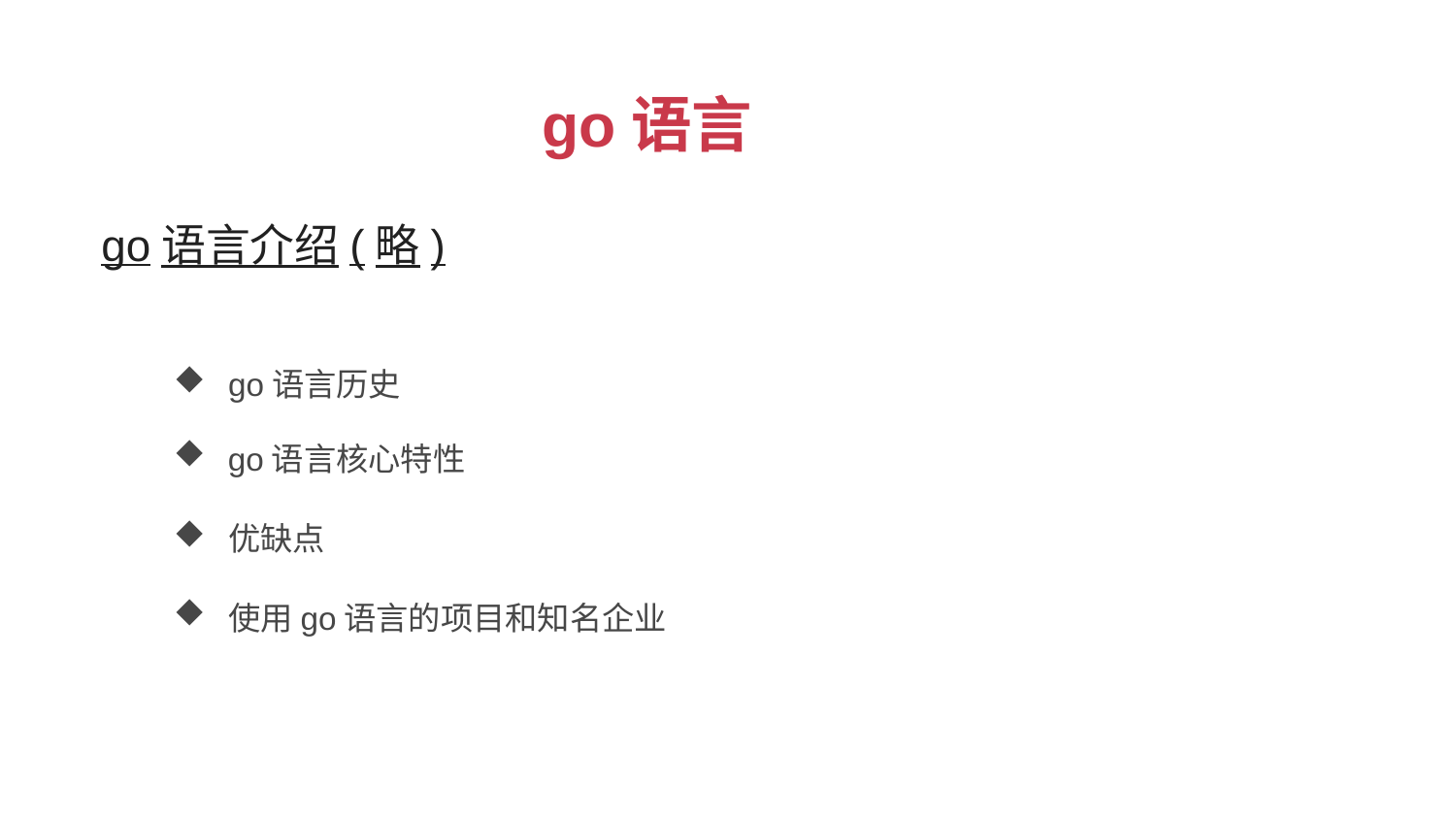

go语言
 go语言介绍(略)
go语言历史
go语言核心特性
优缺点
使用go语言的项目和知名企业